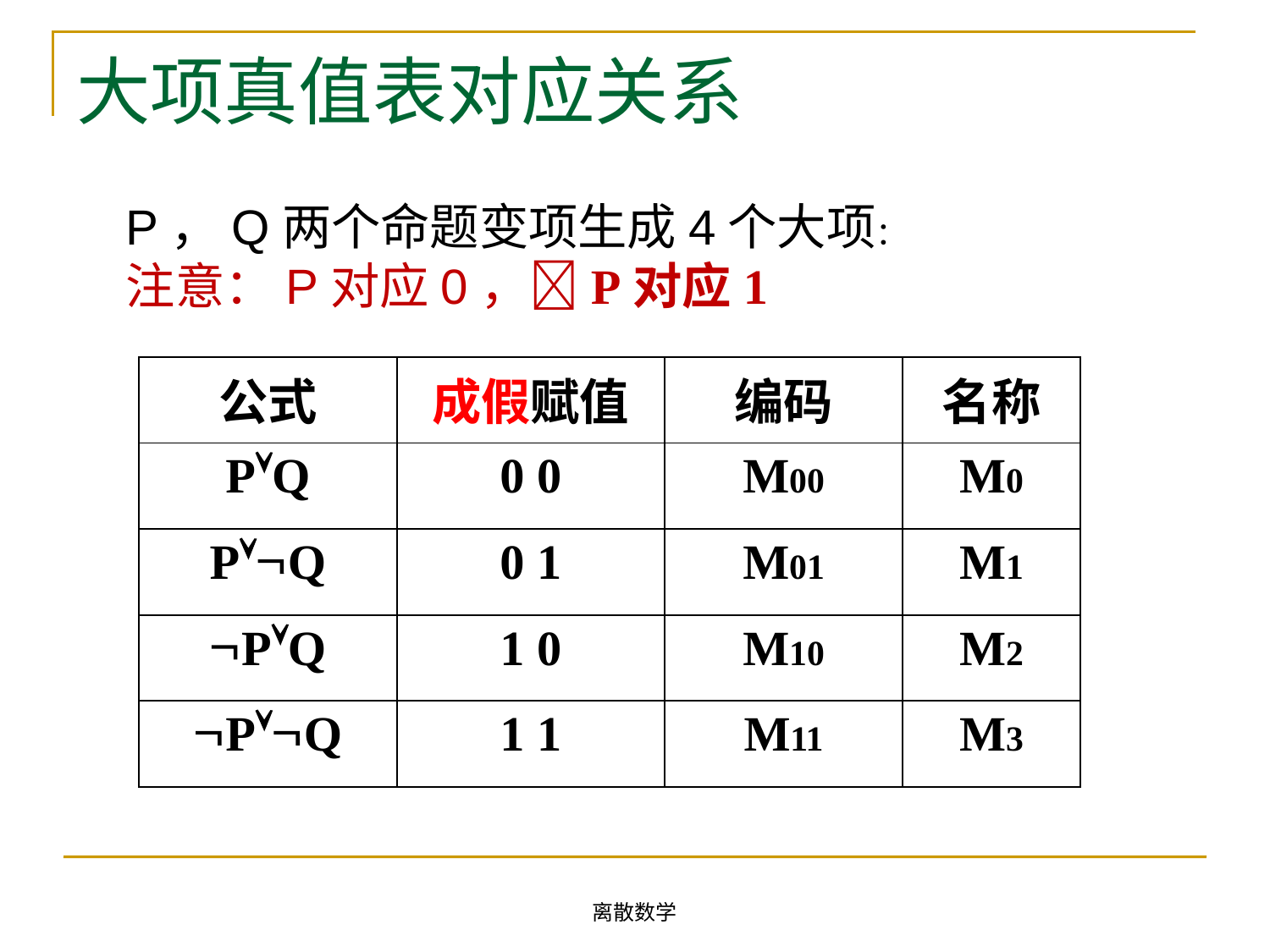

# 大项真值表对应关系
P，Q两个命题变项生成4个大项：
注意：P对应0，¬P对应1
| 公式 | 成假赋值 | 编码 | 名称 |
| --- | --- | --- | --- |
| P∨Q | 0 0 | M00 | M0 |
| P∨¬Q | 0 1 | M01 | M1 |
| ¬P∨Q | 1 0 | M10 | M2 |
| ¬P∨¬Q | 1 1 | M11 | M3 |

101
离散数学